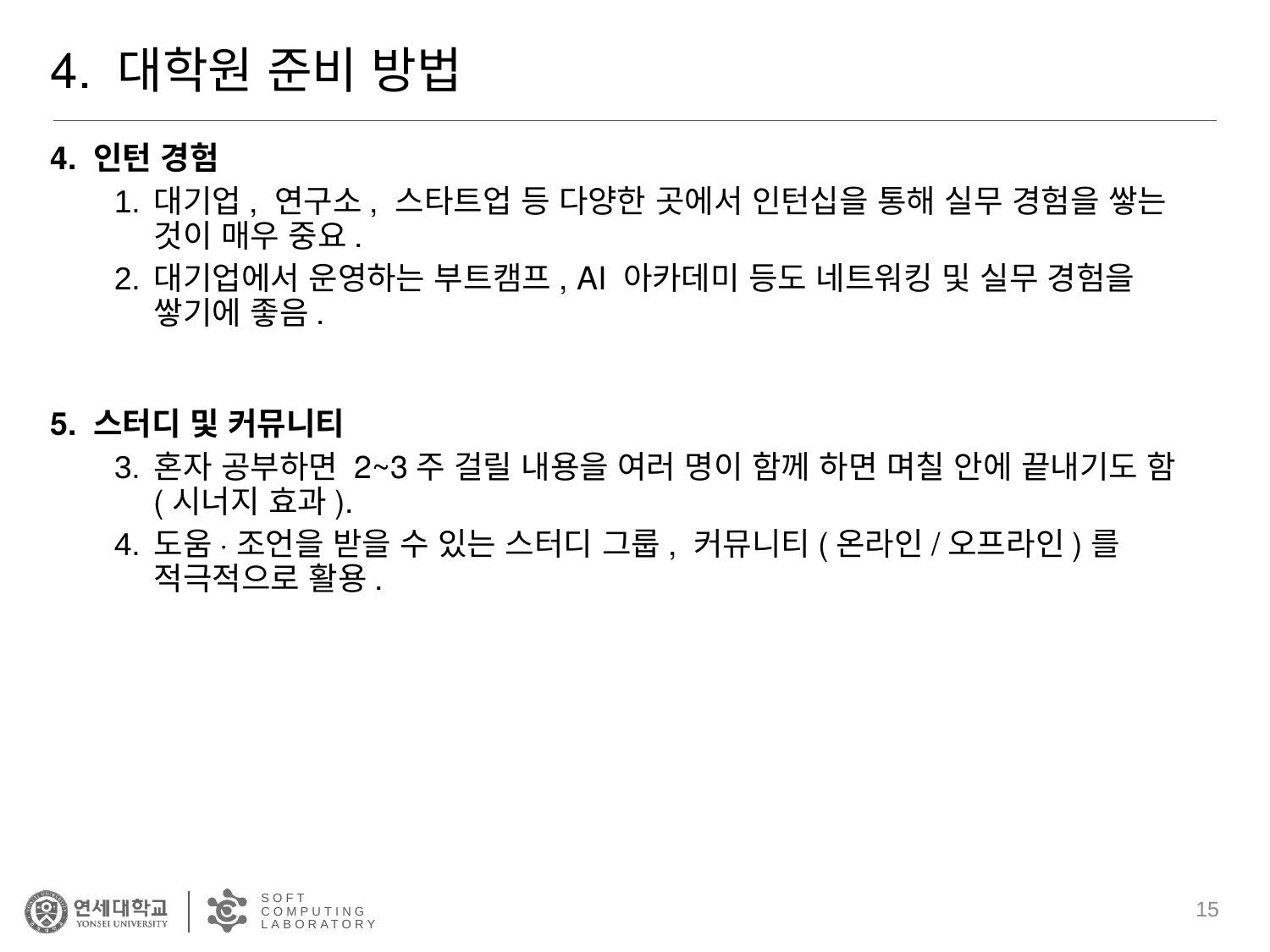

# 4. 대학원 준비 방법
4. 인턴 경험
대기업, 연구소, 스타트업 등 다양한 곳에서 인턴십을 통해 실무 경험을 쌓는 것이 매우 중요.
대기업에서 운영하는 부트캠프, AI 아카데미 등도 네트워킹 및 실무 경험을 쌓기에 좋음.

5. 스터디 및 커뮤니티
혼자 공부하면 2~3주 걸릴 내용을 여러 명이 함께 하면 며칠 안에 끝내기도 함(시너지 효과).
도움·조언을 받을 수 있는 스터디 그룹, 커뮤니티(온라인/오프라인)를 적극적으로 활용.